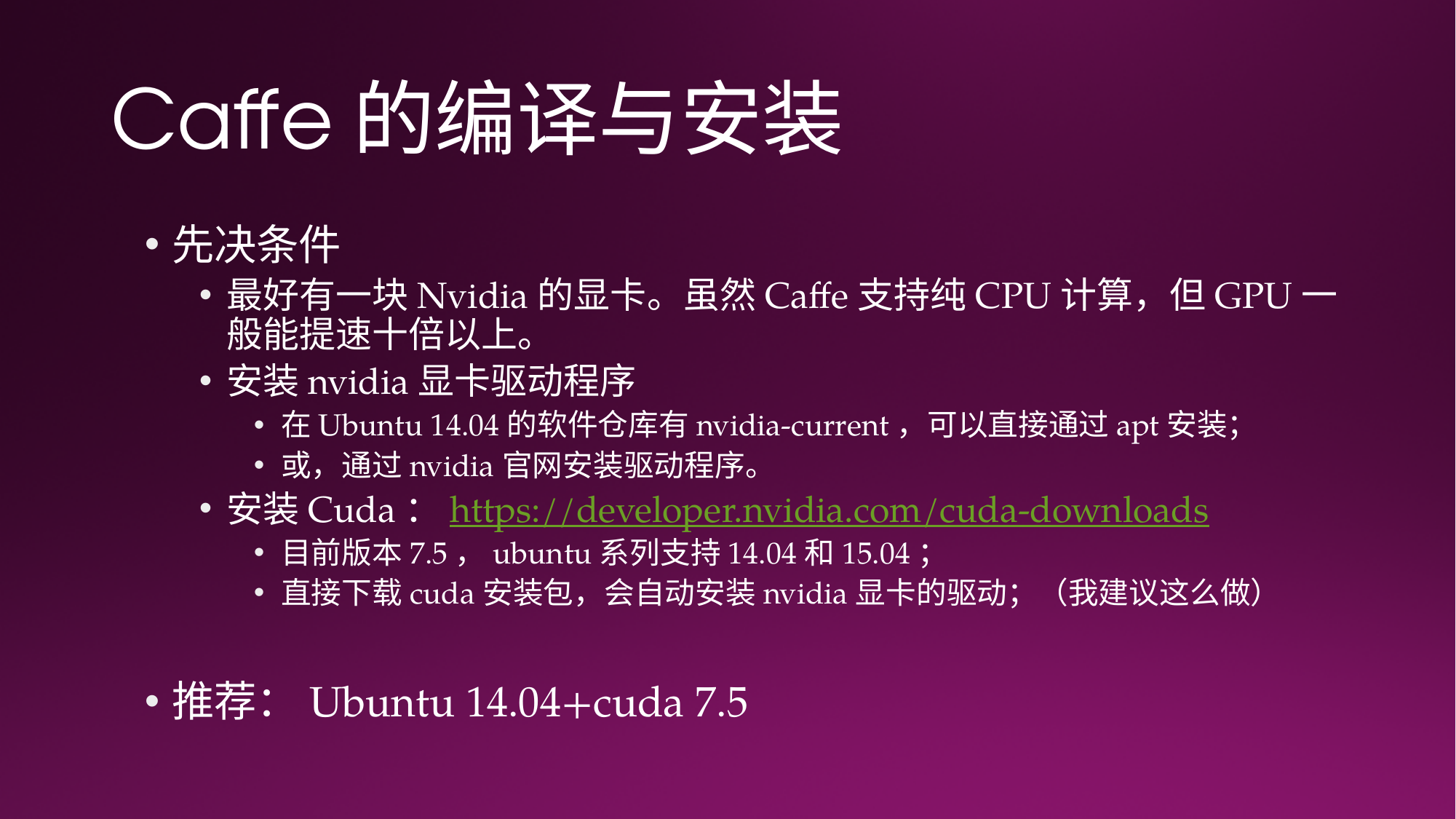

# Caffe的编译与安装
先决条件
最好有一块Nvidia的显卡。虽然Caffe支持纯CPU计算，但GPU一般能提速十倍以上。
安装nvidia显卡驱动程序
在Ubuntu 14.04的软件仓库有nvidia-current，可以直接通过apt安装；
或，通过nvidia官网安装驱动程序。
安装Cuda：https://developer.nvidia.com/cuda-downloads
目前版本7.5，ubuntu系列支持14.04和15.04；
直接下载cuda安装包，会自动安装nvidia显卡的驱动；（我建议这么做）

推荐：Ubuntu 14.04+cuda 7.5